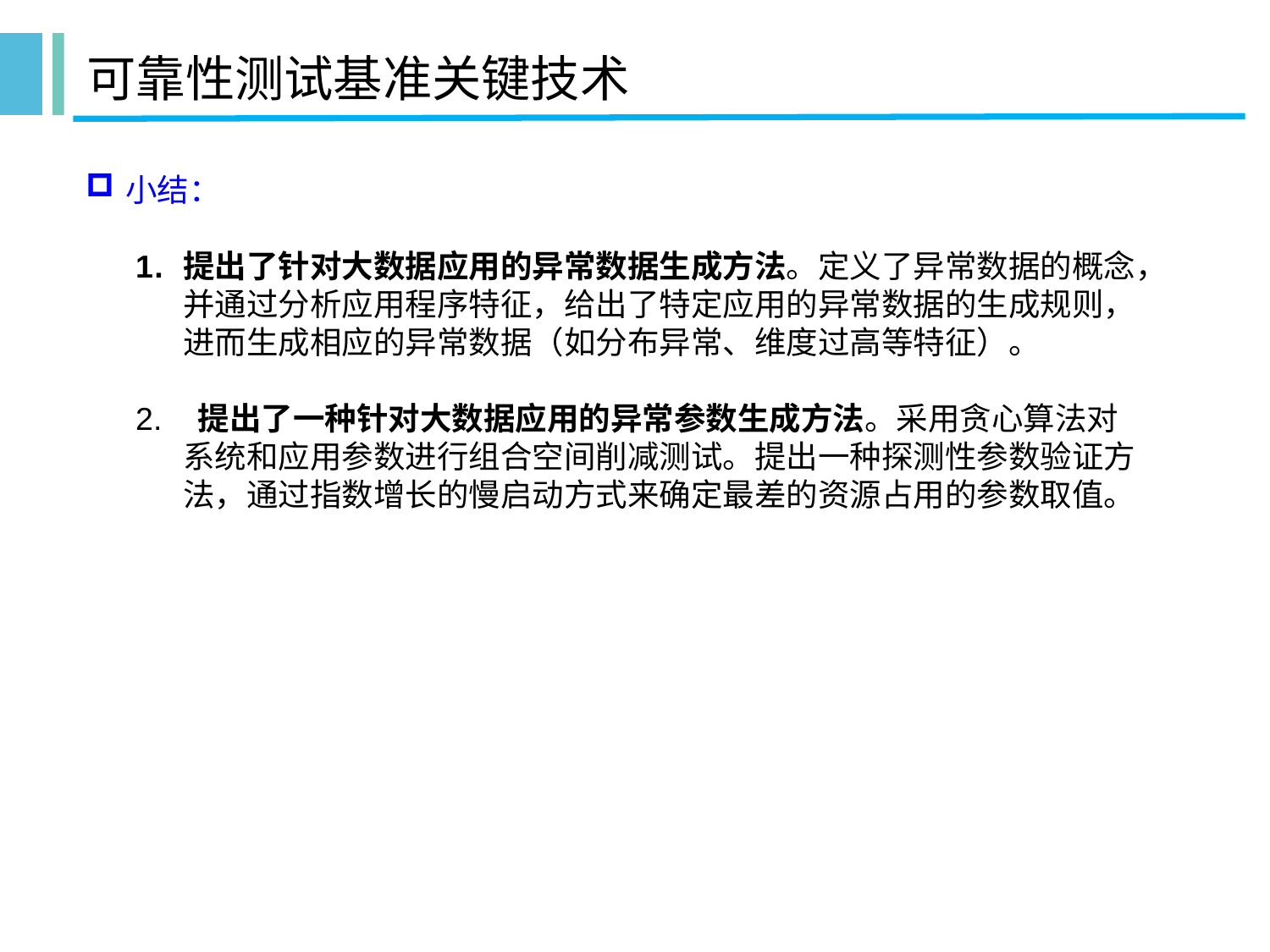

# 可靠性测试基准关键技术
小结：

提出了针对大数据应用的异常数据生成方法。定义了异常数据的概念，并通过分析应用程序特征，给出了特定应用的异常数据的生成规则，进而生成相应的异常数据（如分布异常、维度过高等特征）。

 提出了一种针对大数据应用的异常参数生成方法。采用贪心算法对系统和应用参数进行组合空间削减测试。提出一种探测性参数验证方法，通过指数增长的慢启动方式来确定最差的资源占用的参数取值。